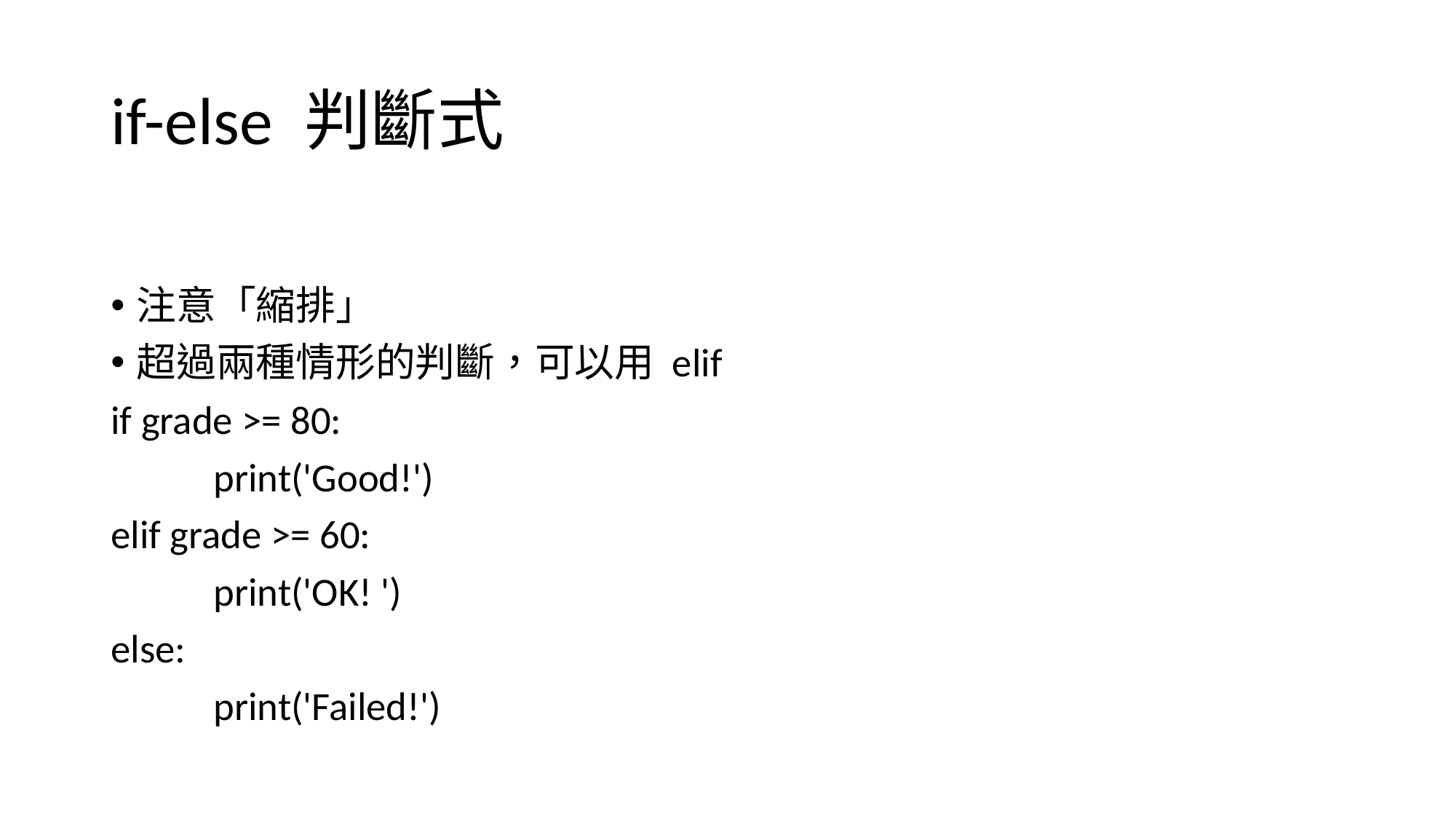

# if-else 判斷式

注意「縮排」
超過兩種情形的判斷，可以用 elif
if grade >= 80:
	print('Good!')
elif grade >= 60:
	print('OK! ')
else:
 	print('Failed!')